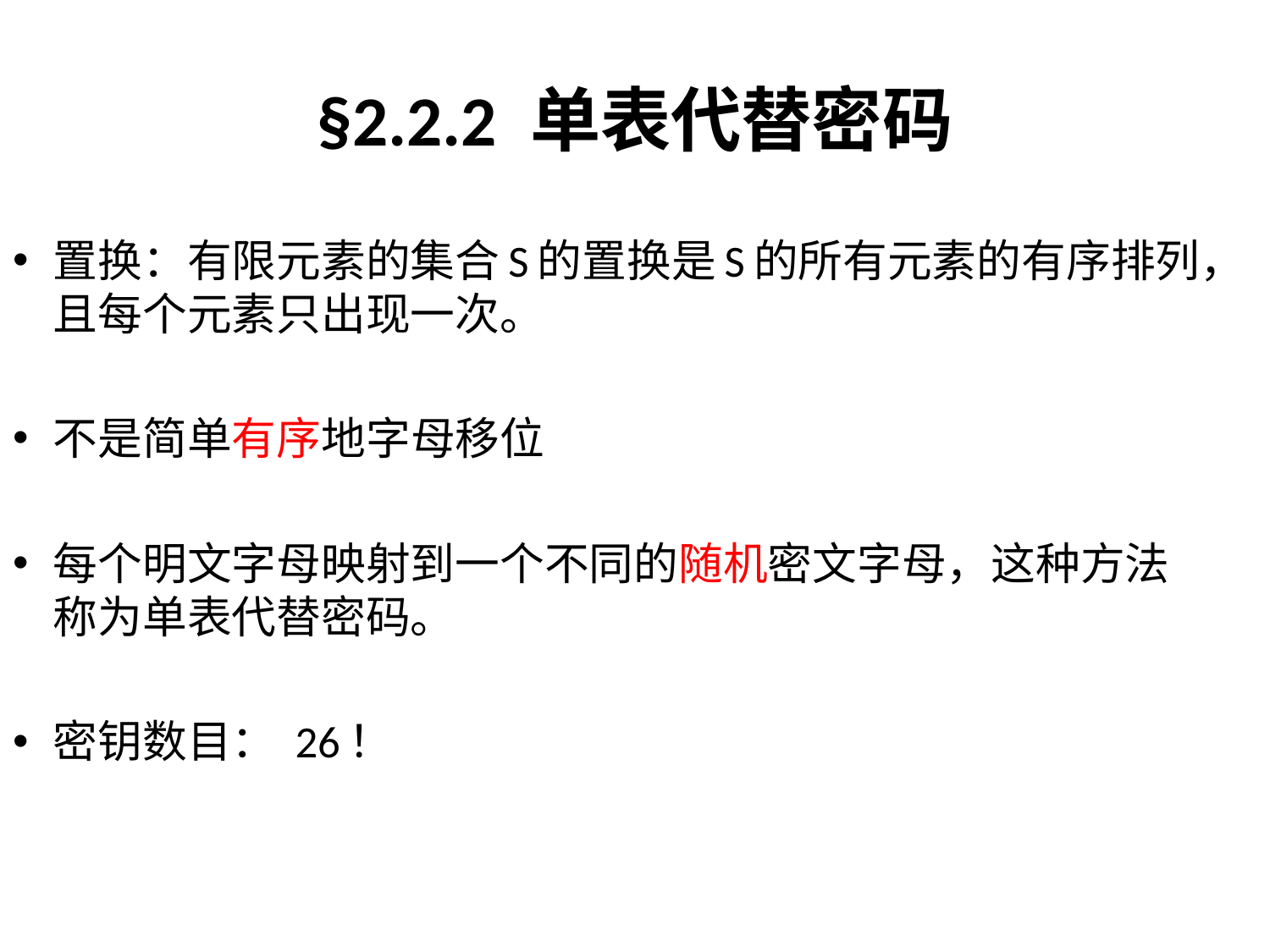

# §2.2.2 单表代替密码
置换：有限元素的集合S的置换是S的所有元素的有序排列，且每个元素只出现一次。

不是简单有序地字母移位

每个明文字母映射到一个不同的随机密文字母，这种方法称为单表代替密码。

密钥数目： 26！